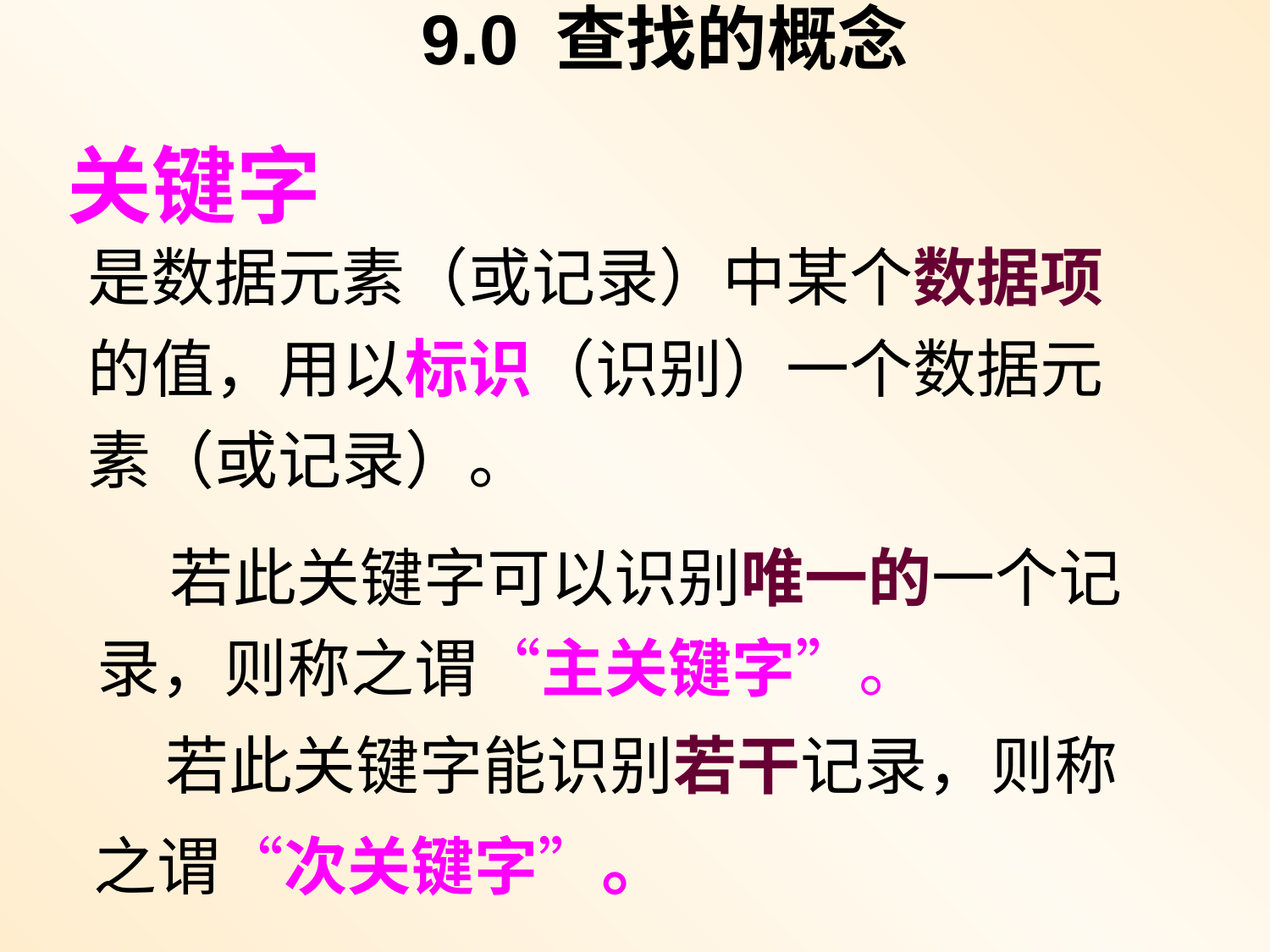

9.0 查找的概念
关键字
是数据元素（或记录）中某个数据项的值，用以标识（识别）一个数据元素（或记录）。
    若此关键字可以识别唯一的一个记录，则称之谓“主关键字”。
    若此关键字能识别若干记录，则称
之谓“次关键字”。